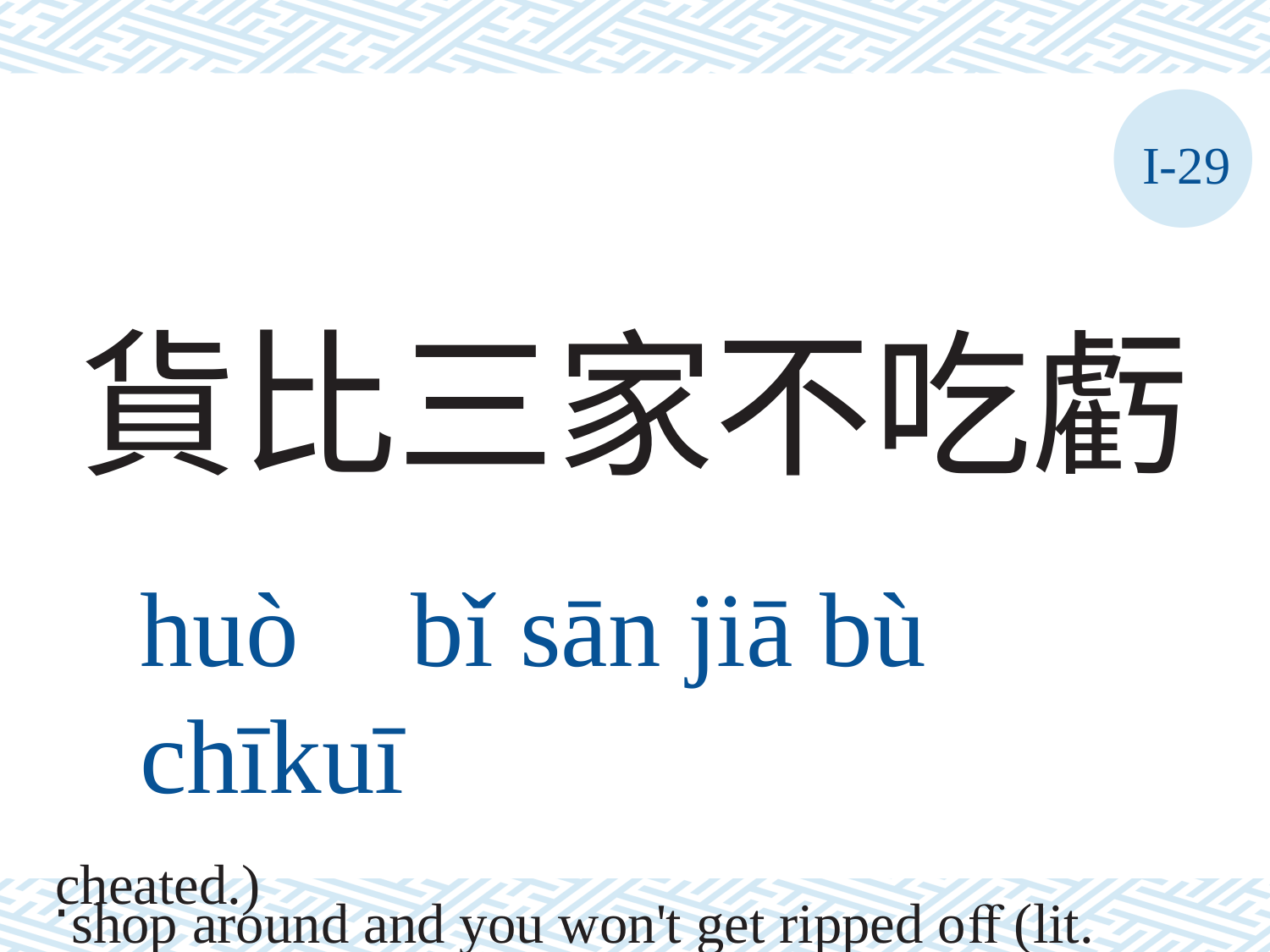

I-29
貨比三家不吃虧
huò	bǐ	sān	jiā	bù	chīkuī
shop around and you won't get ripped oﬀ (lit. Compare products at three stores and you won't be
cheated.)